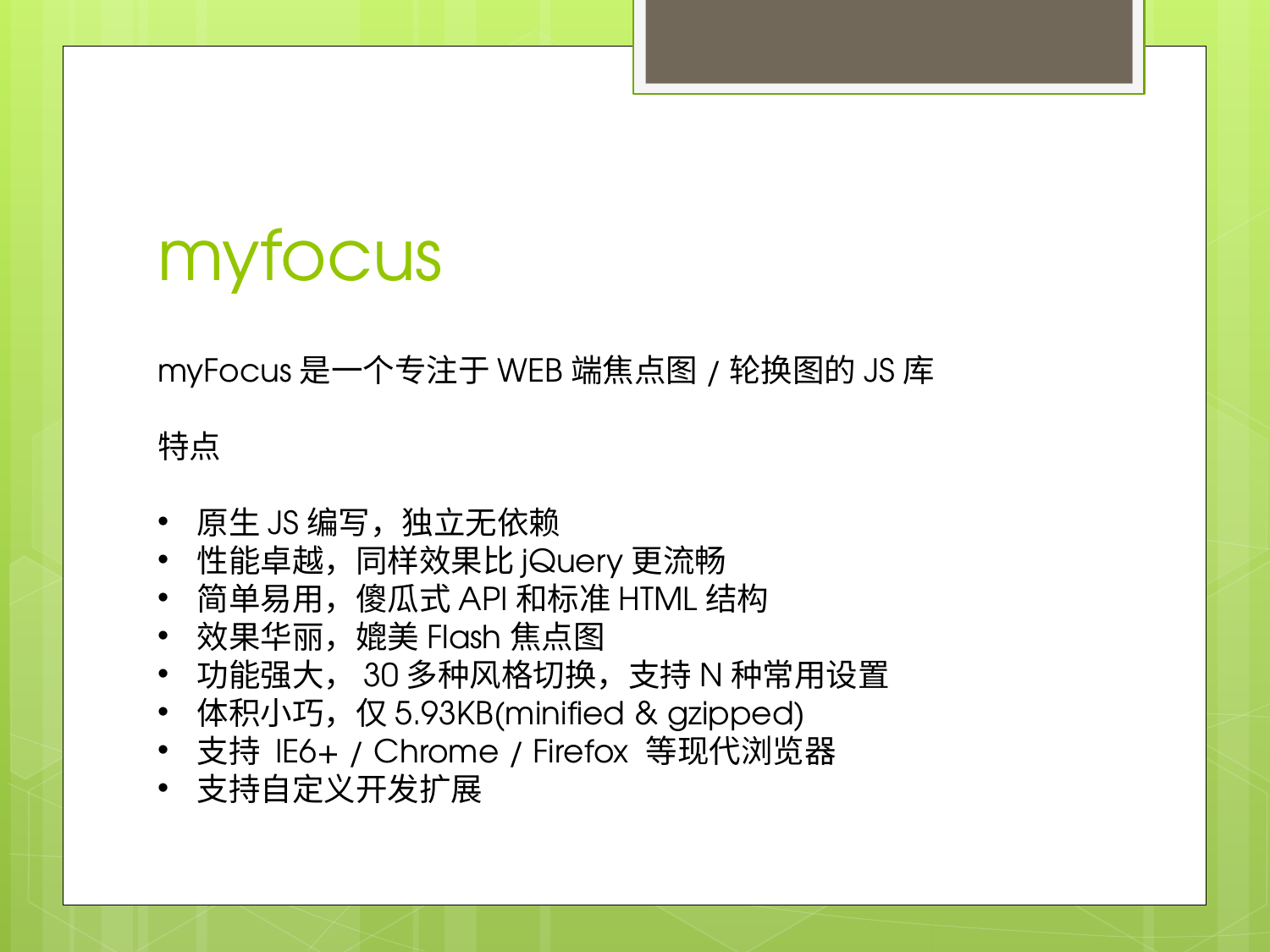

# myfocus
myFocus是一个专注于WEB端焦点图/轮换图的JS库

特点

原生JS编写，独立无依赖
性能卓越，同样效果比jQuery更流畅
简单易用，傻瓜式API和标准HTML结构
效果华丽，媲美Flash焦点图
功能强大，30多种风格切换，支持N种常用设置
体积小巧，仅5.93KB(minified & gzipped)
支持 IE6+ / Chrome / Firefox 等现代浏览器
支持自定义开发扩展